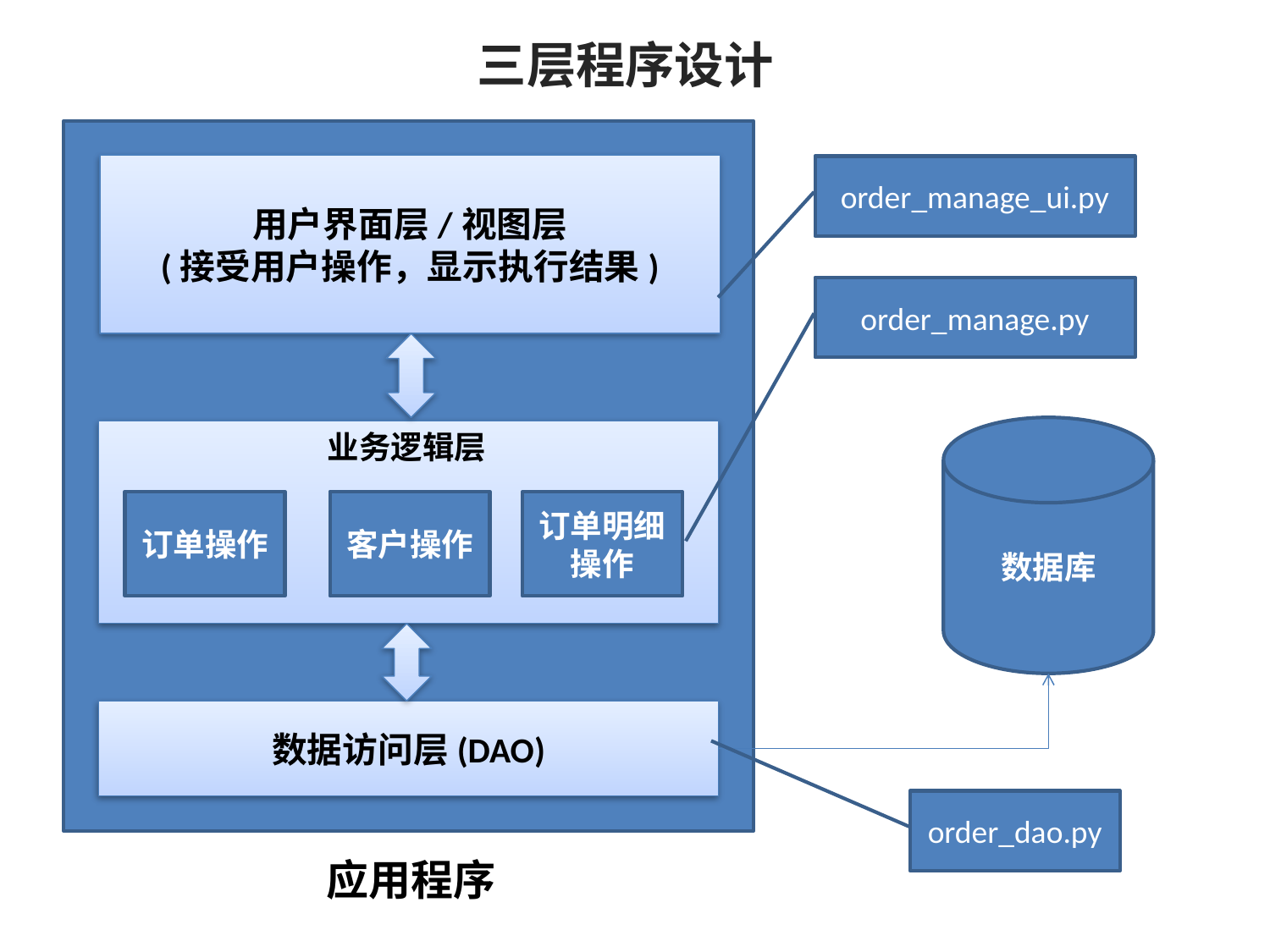

三层程序设计

用户界面层/视图层
(接受用户操作，显示执行结果)
order_manage_ui.py
order_manage.py

数据库

业务逻辑层
订单操作
客户操作
订单明细操作

数据访问层(DAO)
order_dao.py
应用程序